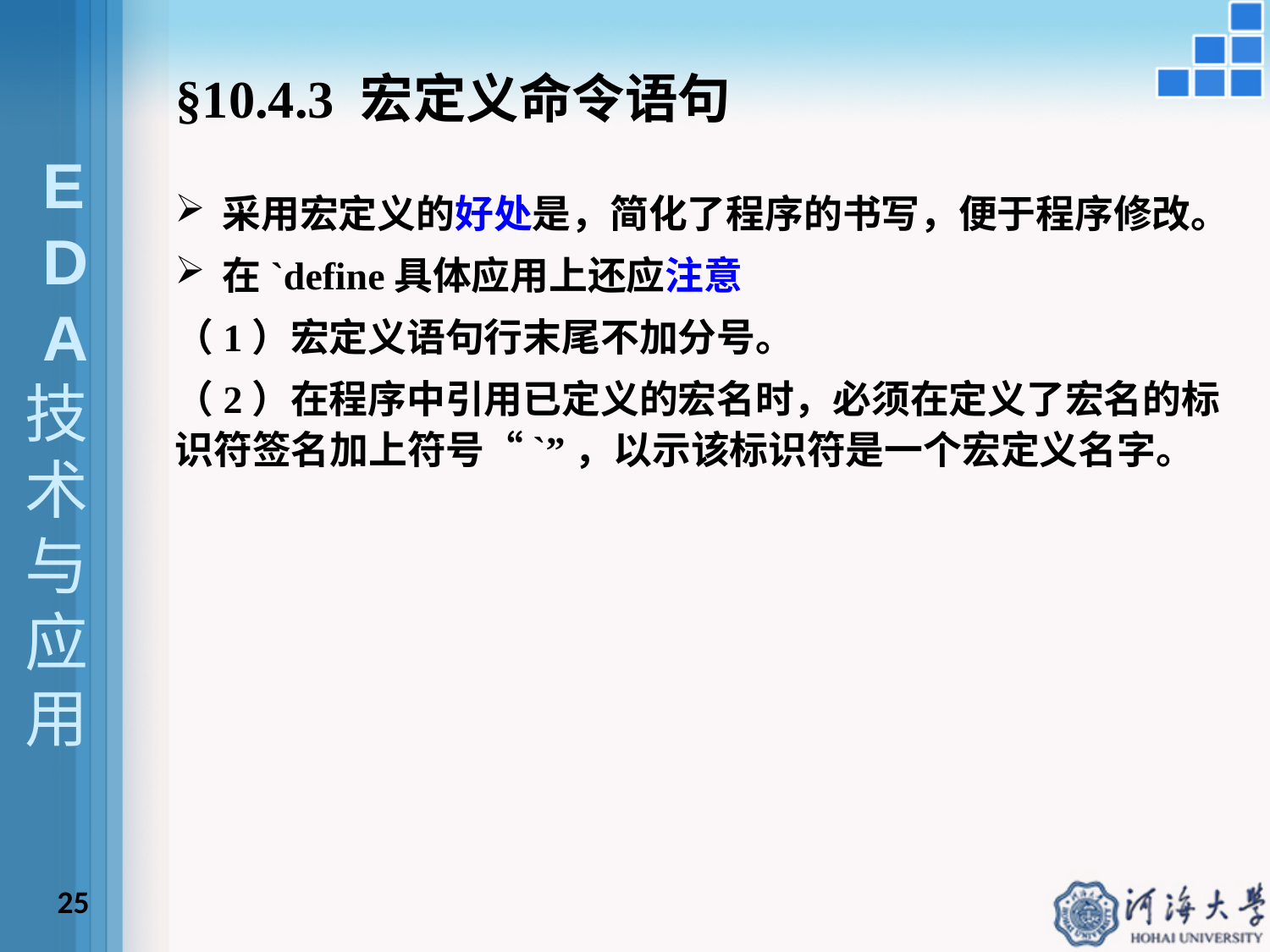

§10.4.3 宏定义命令语句
 E
 D
 A技术与应用
采用宏定义的好处是，简化了程序的书写，便于程序修改。
在`define具体应用上还应注意
（1）宏定义语句行末尾不加分号。
（2）在程序中引用已定义的宏名时，必须在定义了宏名的标识符签名加上符号“`”，以示该标识符是一个宏定义名字。
25